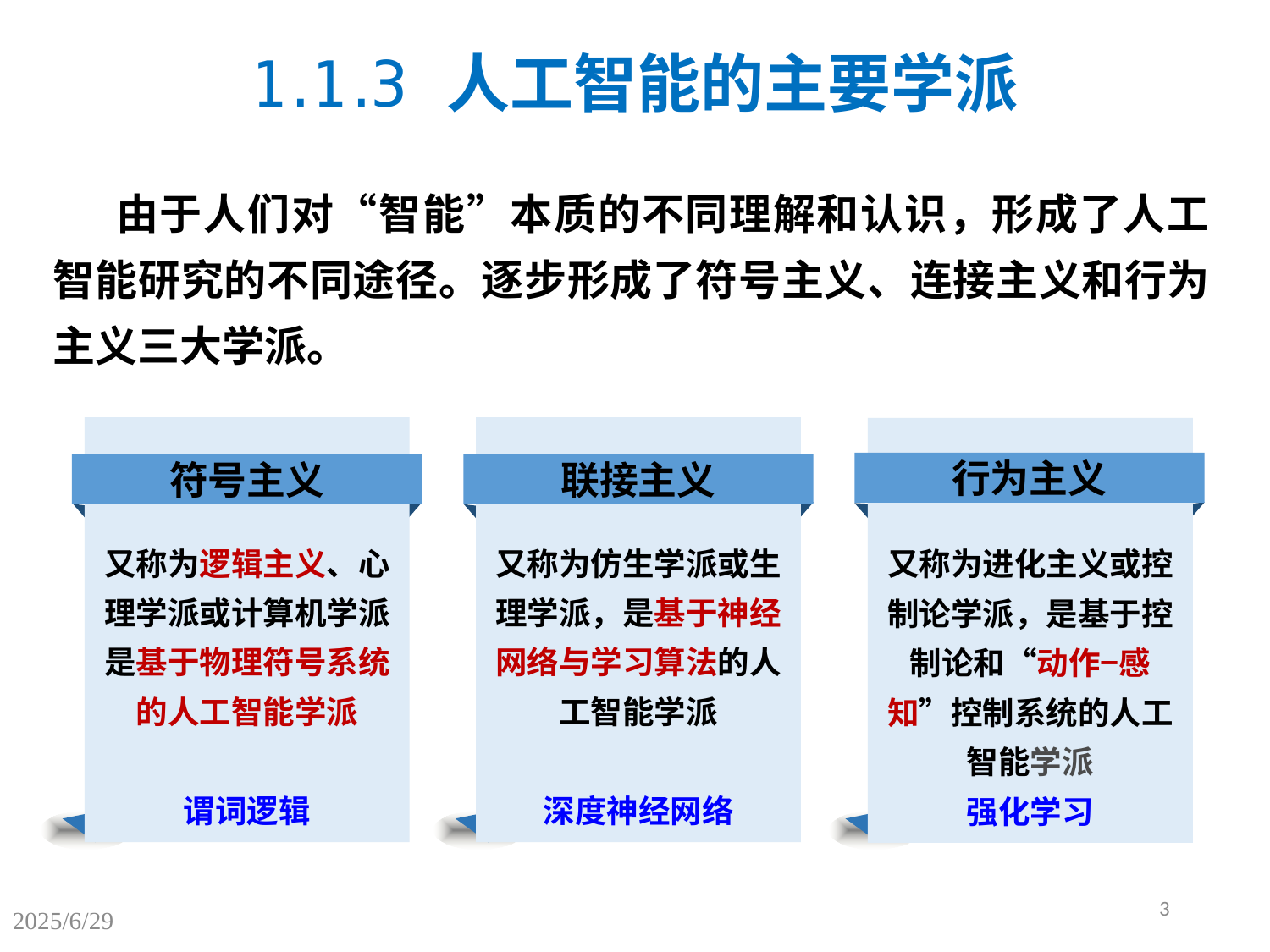

1.1.3 人工智能的主要学派
由于人们对“智能”本质的不同理解和认识，形成了人工智能研究的不同途径。逐步形成了符号主义、连接主义和行为主义三大学派。
又称为逻辑主义、心理学派或计算机学派是基于物理符号系统的人工智能学派

谓词逻辑
又称为仿生学派或生理学派，是基于神经网络与学习算法的人工智能学派

深度神经网络
又称为进化主义或控制论学派，是基于控制论和“动作−感知”控制系统的人工智能学派
强化学习
行为主义
符号主义
联接主义

3
2025/6/29